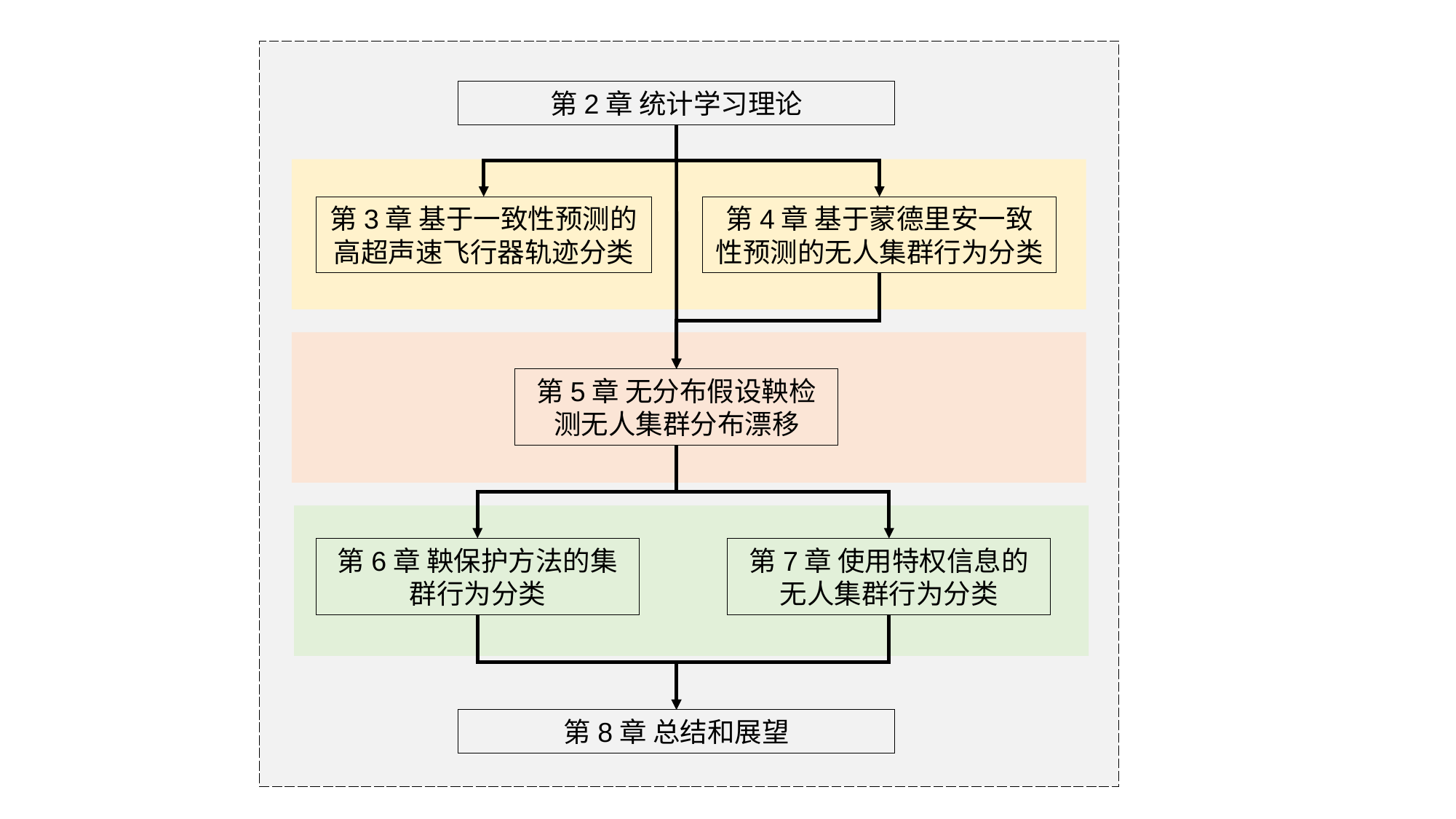

第2章 统计学习理论

第3章 基于一致性预测的高超声速飞行器轨迹分类
第4章 基于蒙德里安一致性预测的无人集群行为分类

第5章 无分布假设鞅检测无人集群分布漂移

第6章 鞅保护方法的集群行为分类
第7章 使用特权信息的无人集群行为分类
第8章 总结和展望